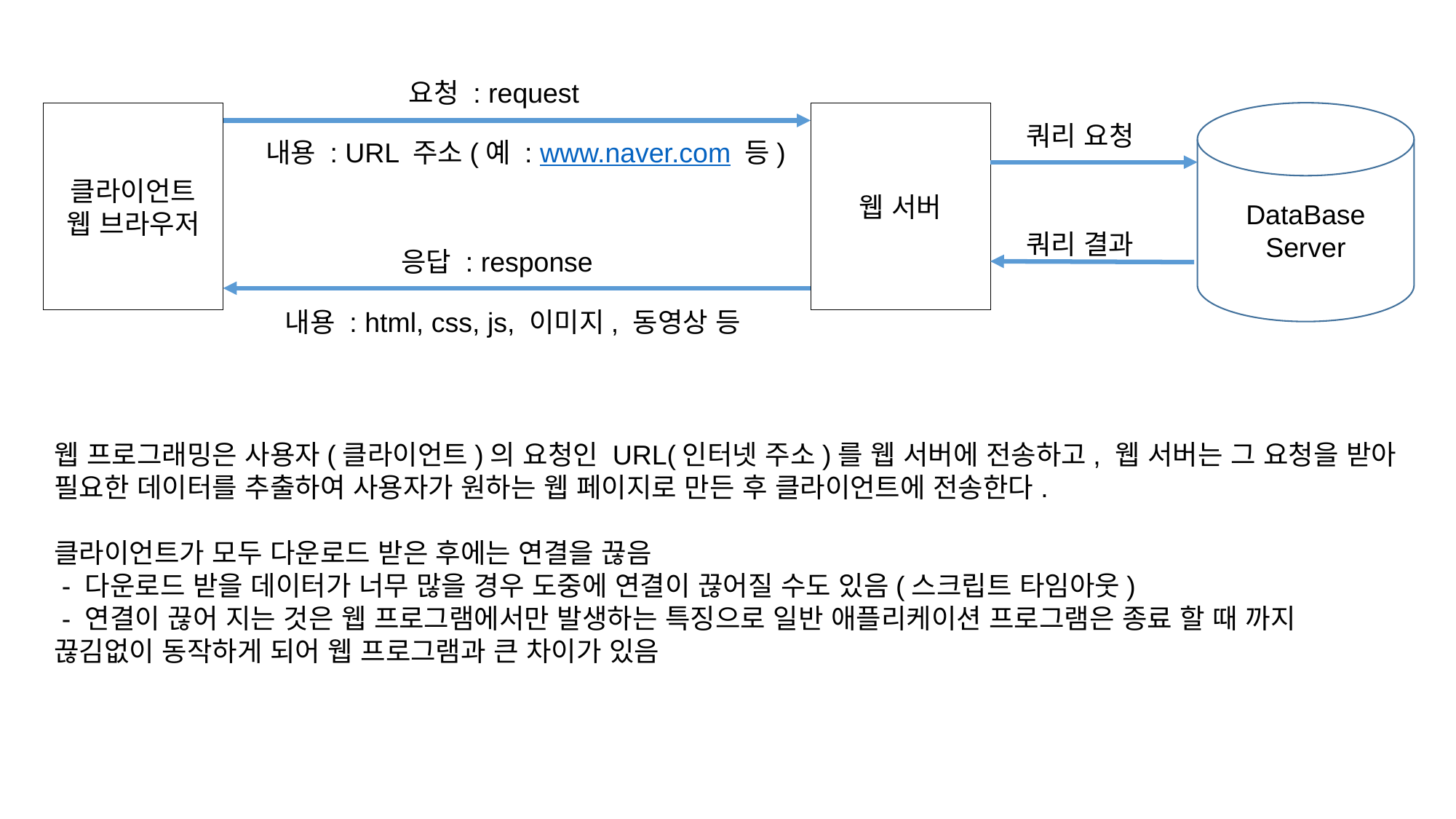

요청 : request
클라이언트
웹 브라우저
웹 서버
DataBase
Server
쿼리 요청
내용 : URL 주소(예 : www.naver.com 등)
쿼리 결과
응답 : response
내용 : html, css, js, 이미지, 동영상 등
웹 프로그래밍은 사용자(클라이언트)의 요청인 URL(인터넷 주소)를 웹 서버에 전송하고, 웹 서버는 그 요청을 받아 필요한 데이터를 추출하여 사용자가 원하는 웹 페이지로 만든 후 클라이언트에 전송한다.

클라이언트가 모두 다운로드 받은 후에는 연결을 끊음
 - 다운로드 받을 데이터가 너무 많을 경우 도중에 연결이 끊어질 수도 있음(스크립트 타임아웃)
 - 연결이 끊어 지는 것은 웹 프로그램에서만 발생하는 특징으로 일반 애플리케이션 프로그램은 종료 할 때 까지 끊김없이 동작하게 되어 웹 프로그램과 큰 차이가 있음